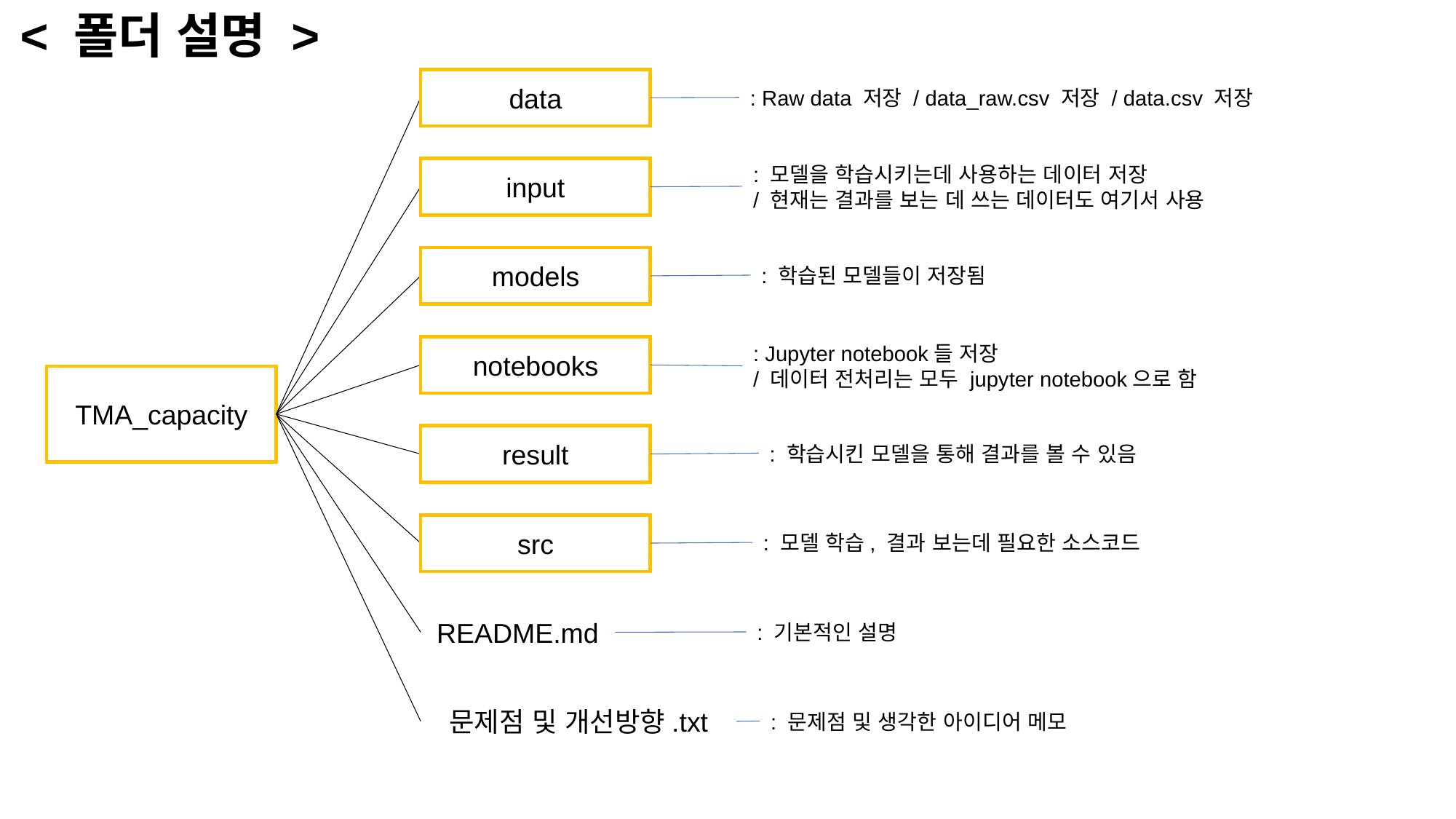

< 폴더 설명 >
data
: Raw data 저장 / data_raw.csv 저장 / data.csv 저장
: 모델을 학습시키는데 사용하는 데이터 저장
/ 현재는 결과를 보는 데 쓰는 데이터도 여기서 사용
input
models
: 학습된 모델들이 저장됨
: Jupyter notebook들 저장
/ 데이터 전처리는 모두 jupyter notebook으로 함
notebooks
TMA_capacity
result
: 학습시킨 모델을 통해 결과를 볼 수 있음
src
: 모델 학습, 결과 보는데 필요한 소스코드
README.md
: 기본적인 설명
문제점 및 개선방향.txt
: 문제점 및 생각한 아이디어 메모